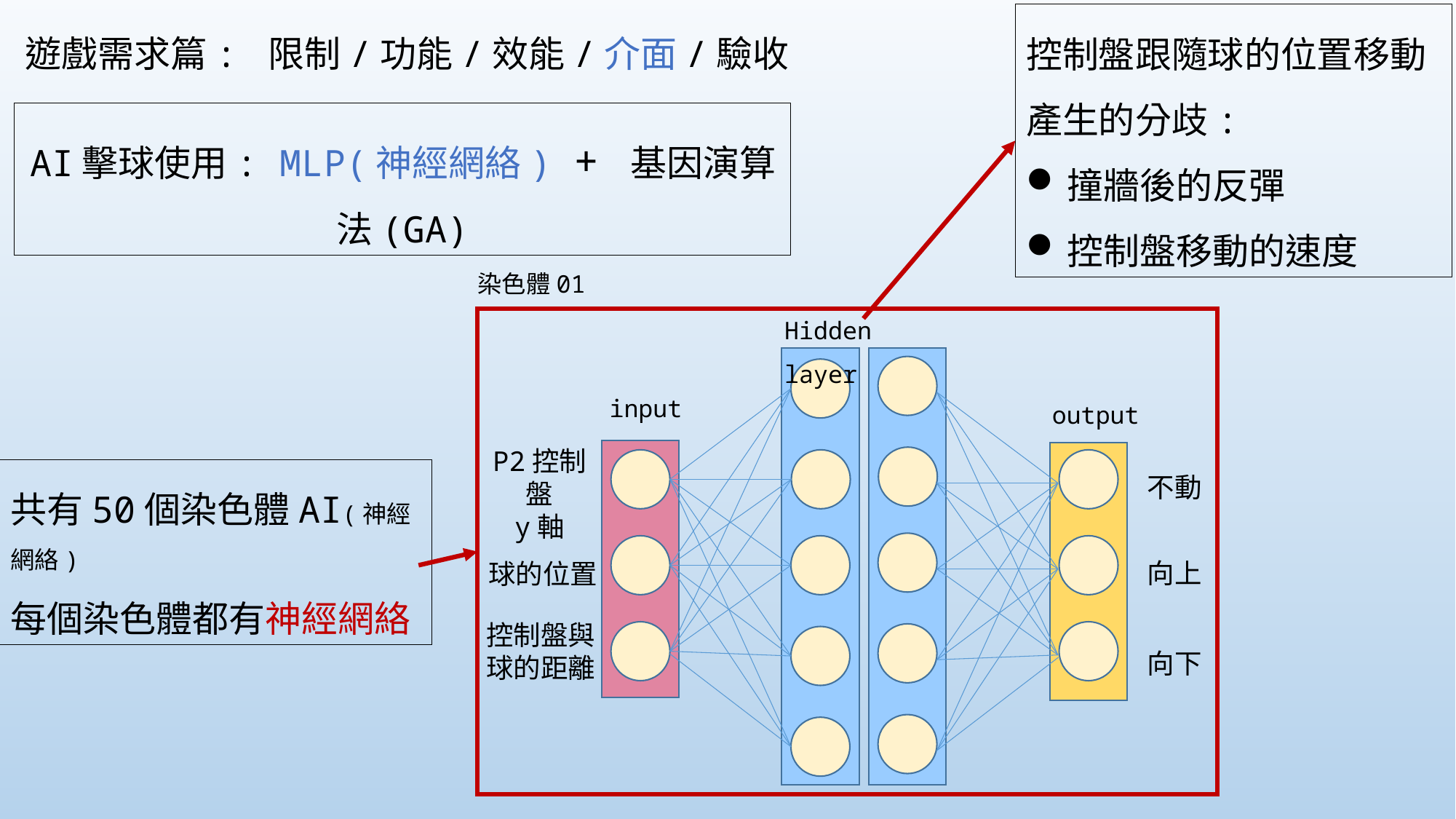

遊戲需求篇: 限制/功能/效能/介面/驗收
控制盤跟隨球的位置移動
產生的分歧:
撞牆後的反彈
控制盤移動的速度
AI擊球使用: MLP(神經網絡) + 基因演算法(GA)
染色體01
Hidden layer

input
output
P2控制盤
y軸

球的位置

控制盤與球的距離

不動
向上
向下
共有50個染色體AI(神經網絡)
每個染色體都有神經網絡